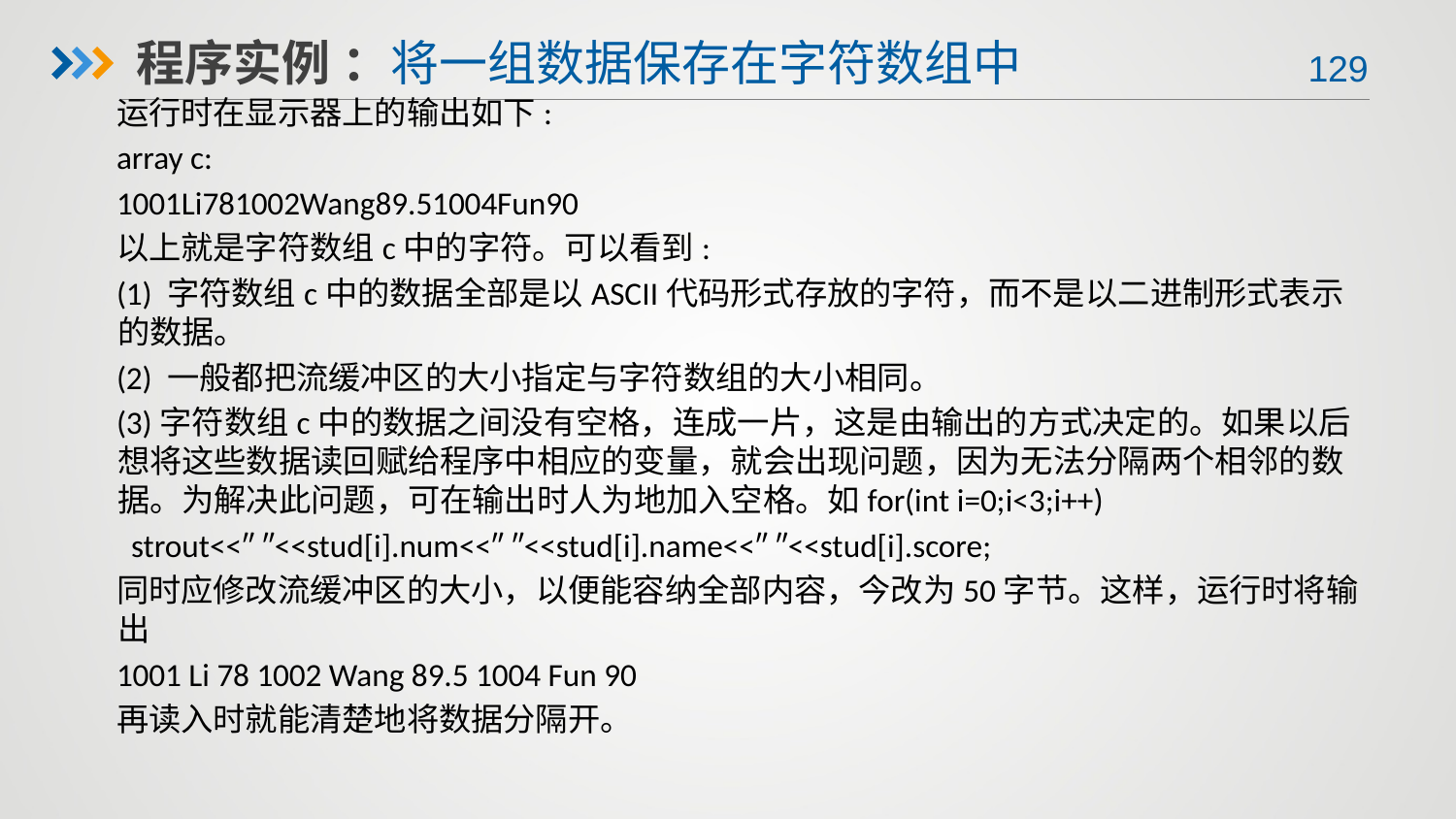

程序实例 ：将一组数据保存在字符数组中
运行时在显示器上的输出如下:
array c:
1001Li781002Wang89.51004Fun90
以上就是字符数组c中的字符。可以看到:
(1) 字符数组c中的数据全部是以ASCII代码形式存放的字符，而不是以二进制形式表示的数据。
(2) 一般都把流缓冲区的大小指定与字符数组的大小相同。
(3)字符数组c中的数据之间没有空格，连成一片，这是由输出的方式决定的。如果以后想将这些数据读回赋给程序中相应的变量，就会出现问题，因为无法分隔两个相邻的数据。为解决此问题，可在输出时人为地加入空格。如for(int i=0;i<3;i++)
  strout<<″ ″<<stud[i].num<<″ ″<<stud[i].name<<″ ″<<stud[i].score;
同时应修改流缓冲区的大小，以便能容纳全部内容，今改为50字节。这样，运行时将输出
1001 Li 78 1002 Wang 89.5 1004 Fun 90
再读入时就能清楚地将数据分隔开。